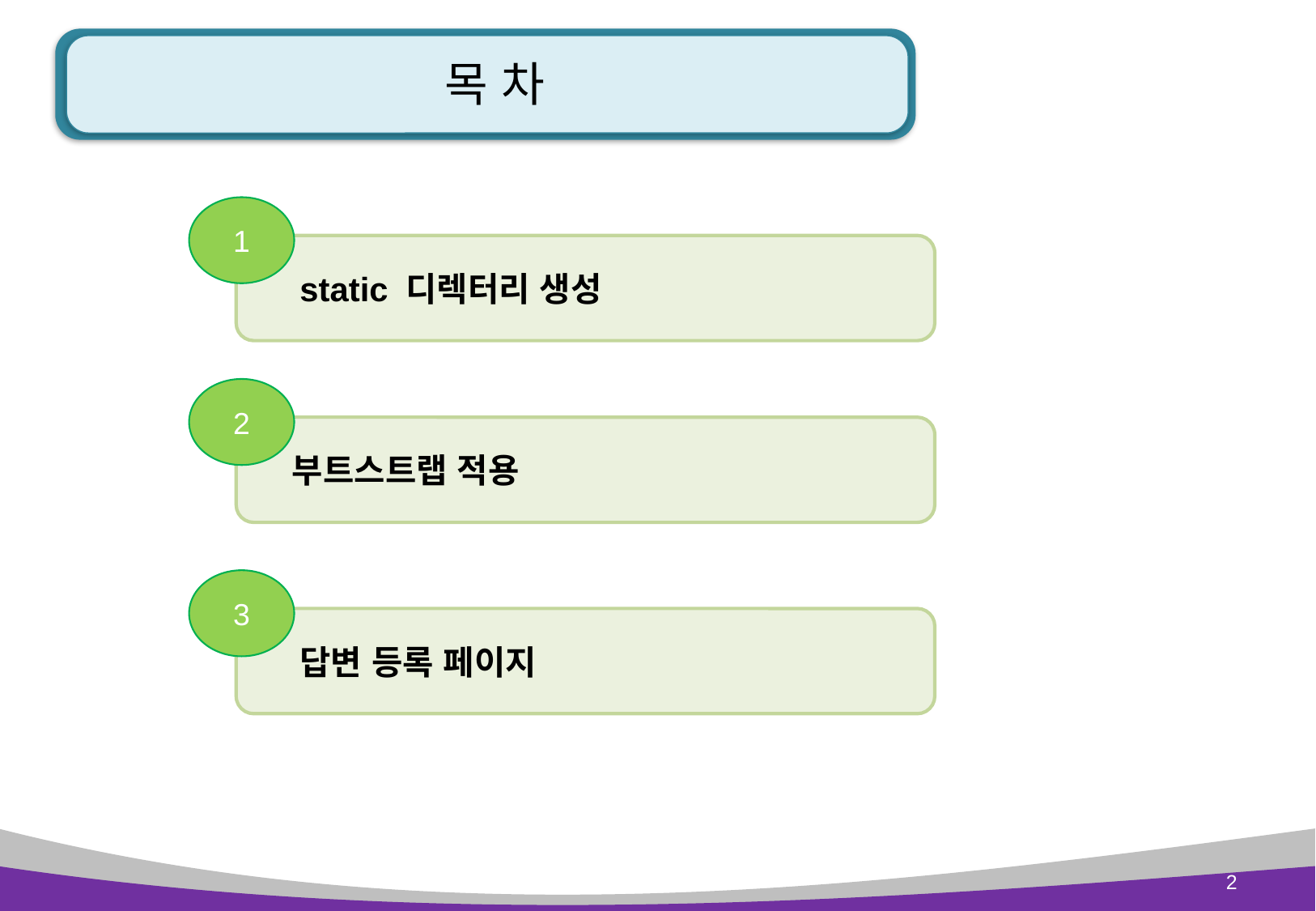

# 목 차
1
     static 디렉터리 생성
2
    부트스트랩 적용
3
     답변 등록 페이지
2